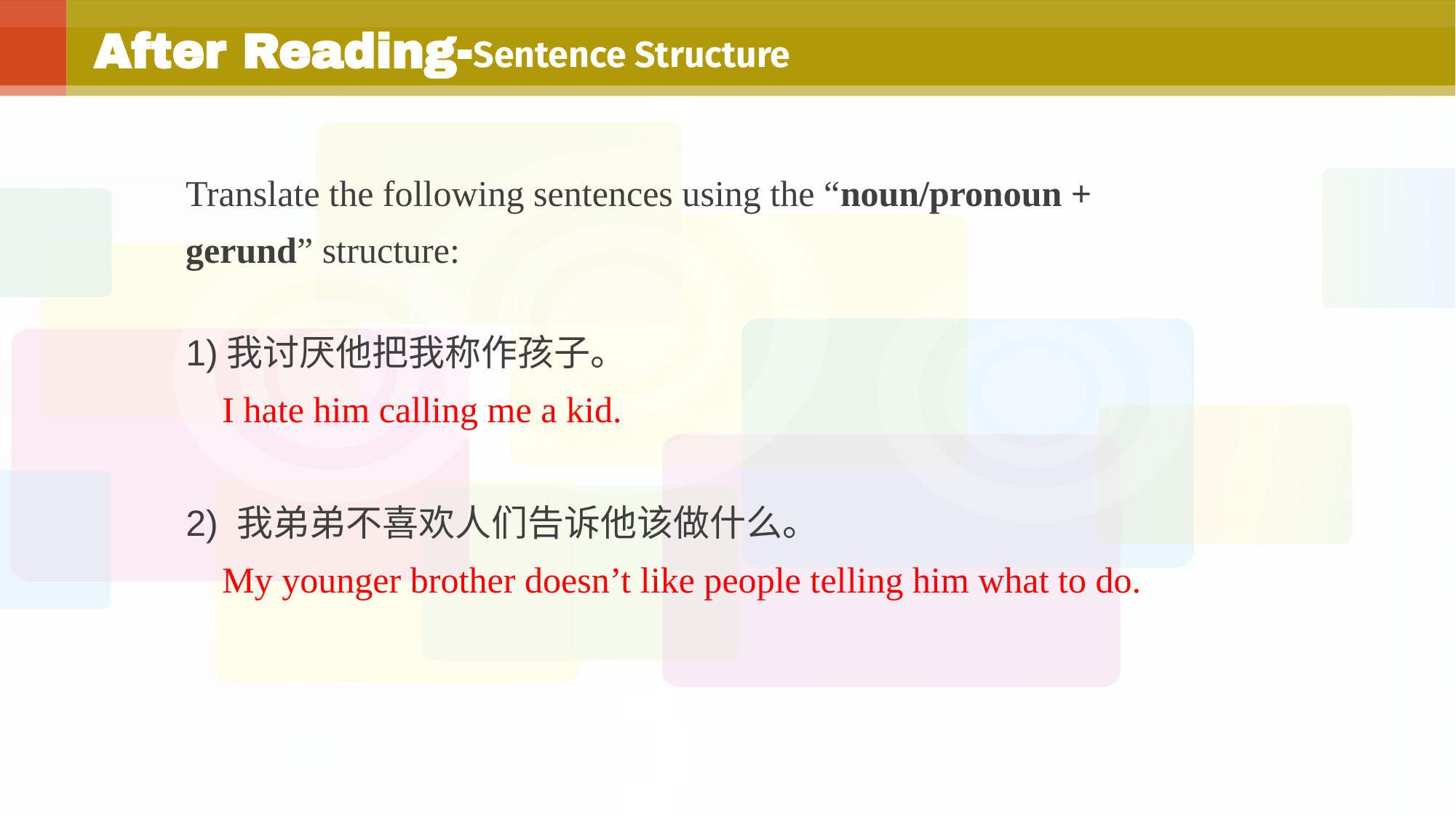

After Reading-Sentence Structure

Translate the following sentences using the “noun/pronoun + gerund” structure:
我讨厌他把我称作孩子。
    I hate him calling me a kid.

2) 我弟弟不喜欢人们告诉他该做什么。
    My younger brother doesn’t like people telling him what to do.